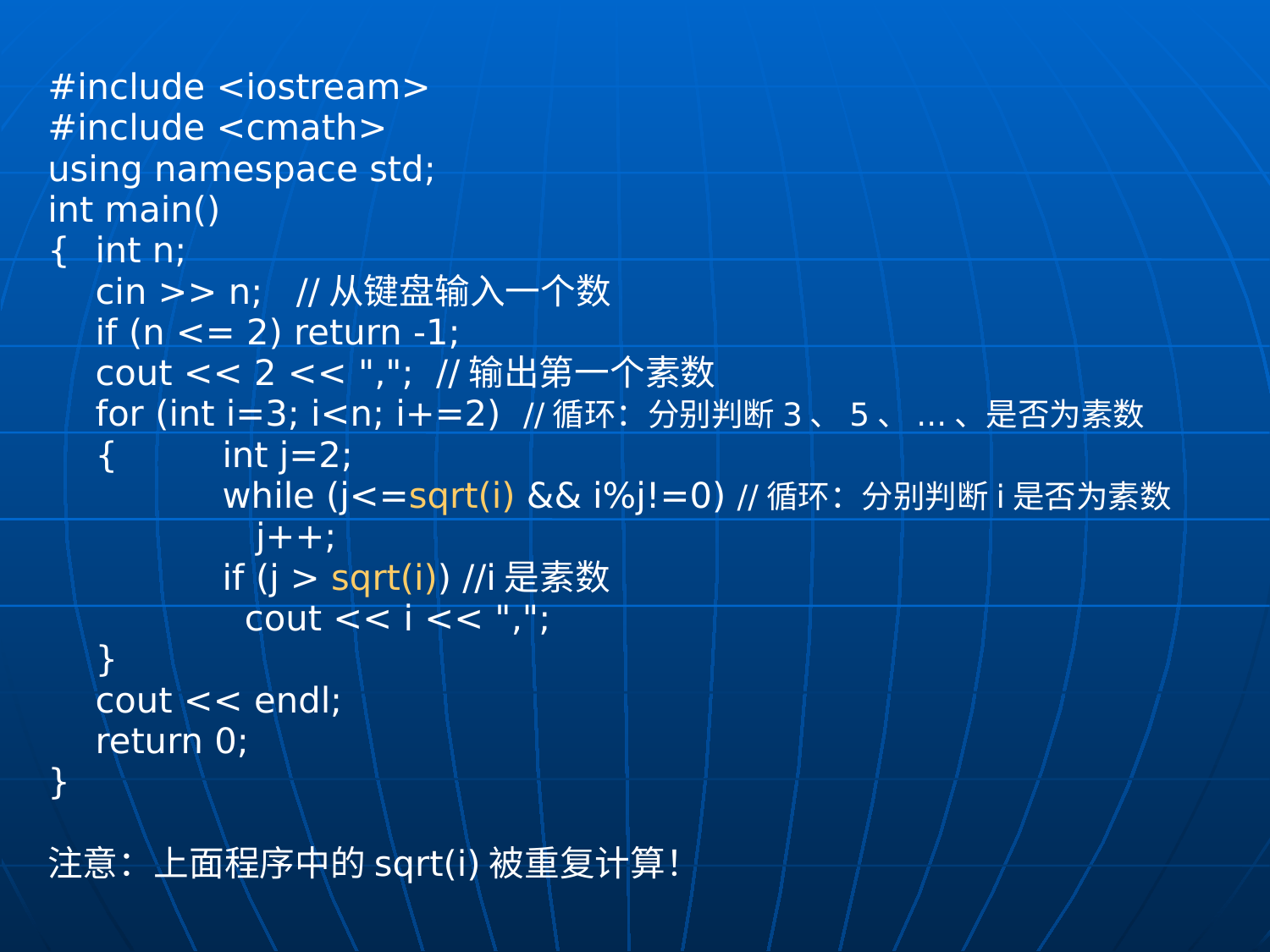

#include <iostream>
#include <cmath>
using namespace std;
int main()
{	int n;
	cin >> n;   //从键盘输入一个数
	if (n <= 2) return -1;
	cout << 2 << ",";  //输出第一个素数
	for (int i=3; i<n; i+=2)  //循环：分别判断3、5、...、是否为素数
	{	int j=2;
		while (j<=sqrt(i) && i%j!=0) //循环：分别判断i是否为素数
		   j++;
		if (j > sqrt(i)) //i是素数
		  cout << i << ",";
	}
	cout << endl;
	return 0;
}

注意：上面程序中的sqrt(i)被重复计算！